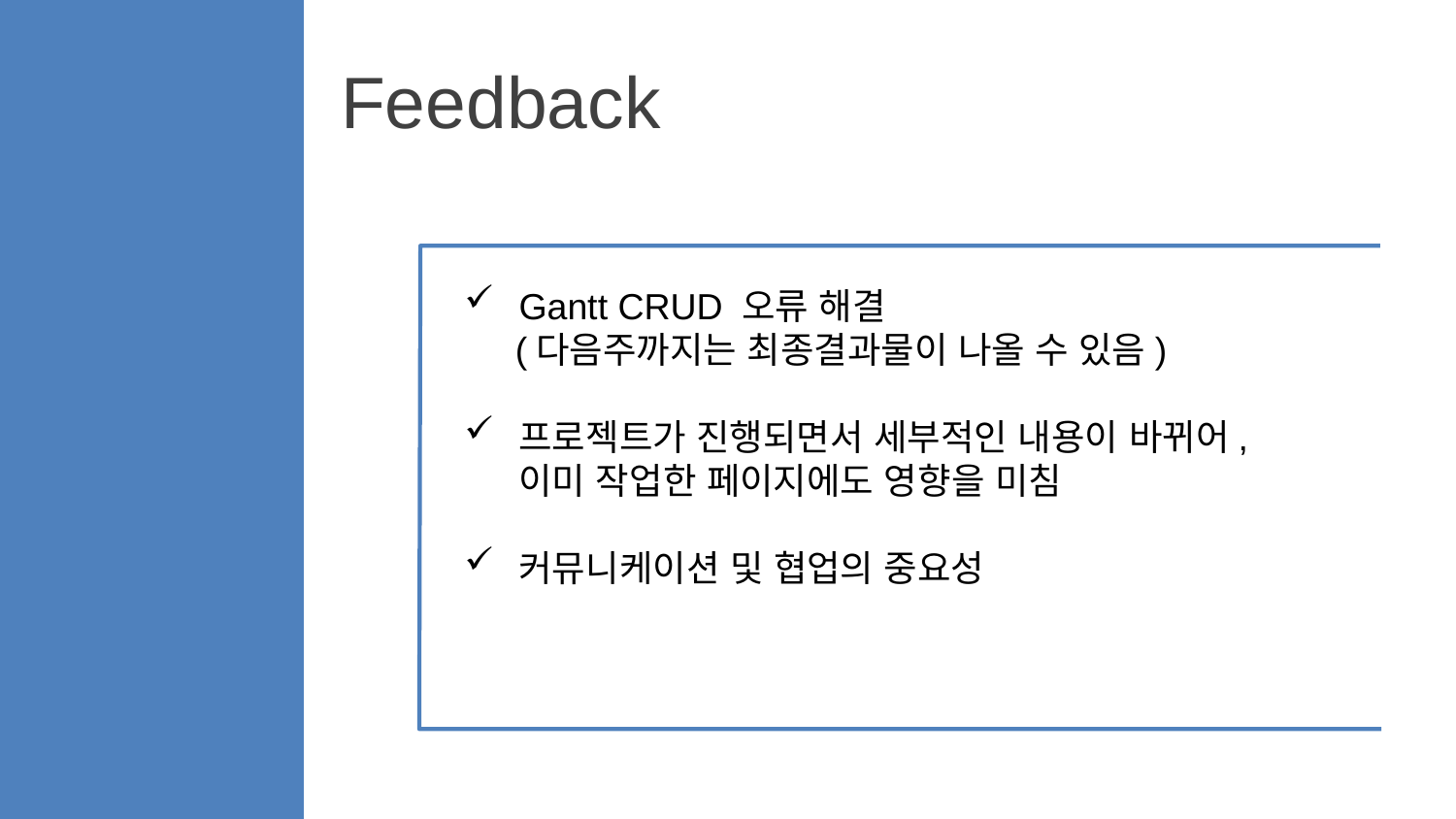

Feedback

Gantt CRUD 오류 해결
     (다음주까지는 최종결과물이 나올 수 있음)

프로젝트가 진행되면서 세부적인 내용이 바뀌어,
	이미 작업한 페이지에도 영향을 미침

커뮤니케이션 및 협업의 중요성